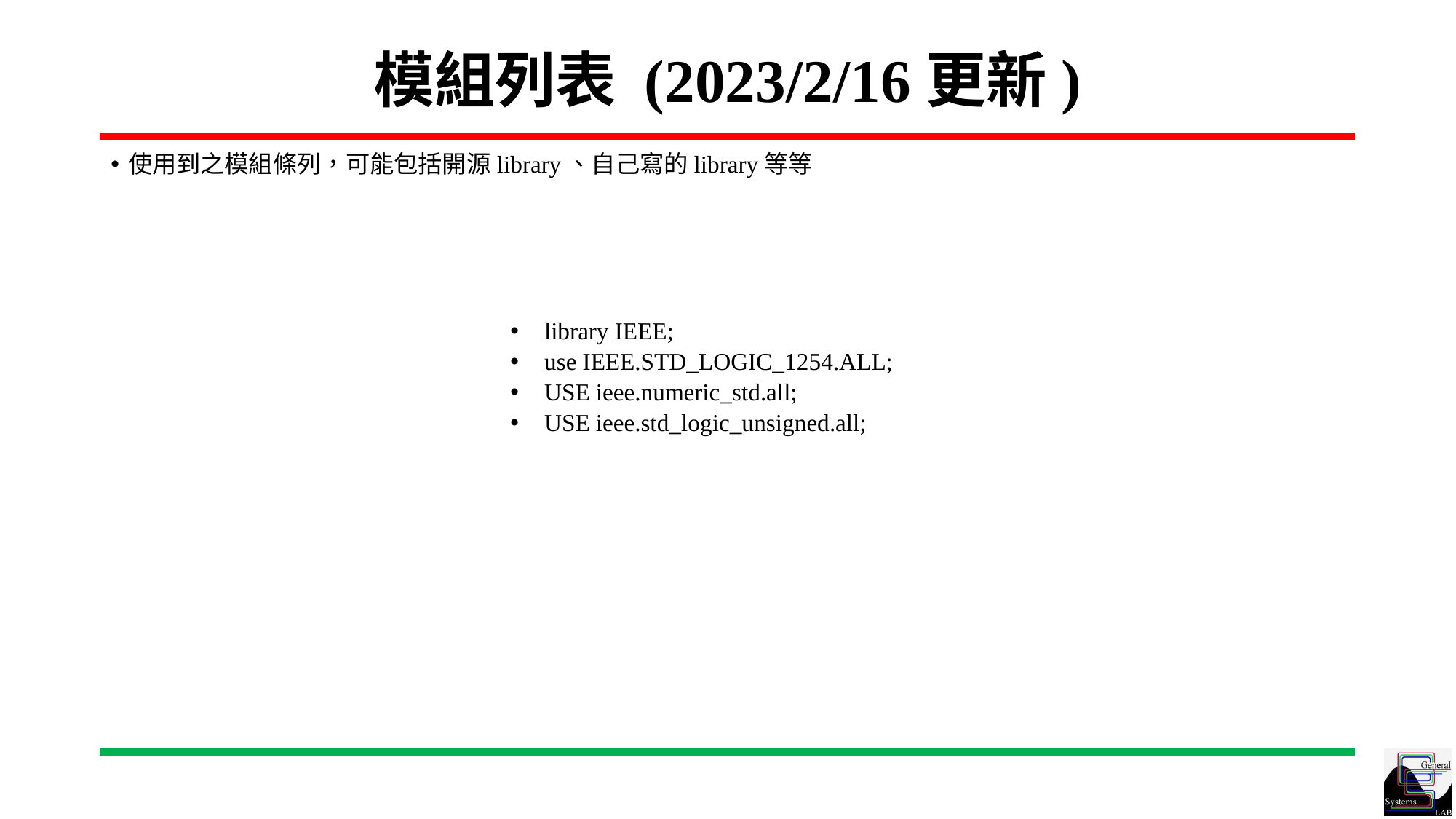

# 模組列表 (2023/2/16更新)
使用到之模組條列，可能包括開源library、自己寫的library等等
library IEEE;
use IEEE.STD_LOGIC_1254.ALL;
USE ieee.numeric_std.all;
USE ieee.std_logic_unsigned.all;